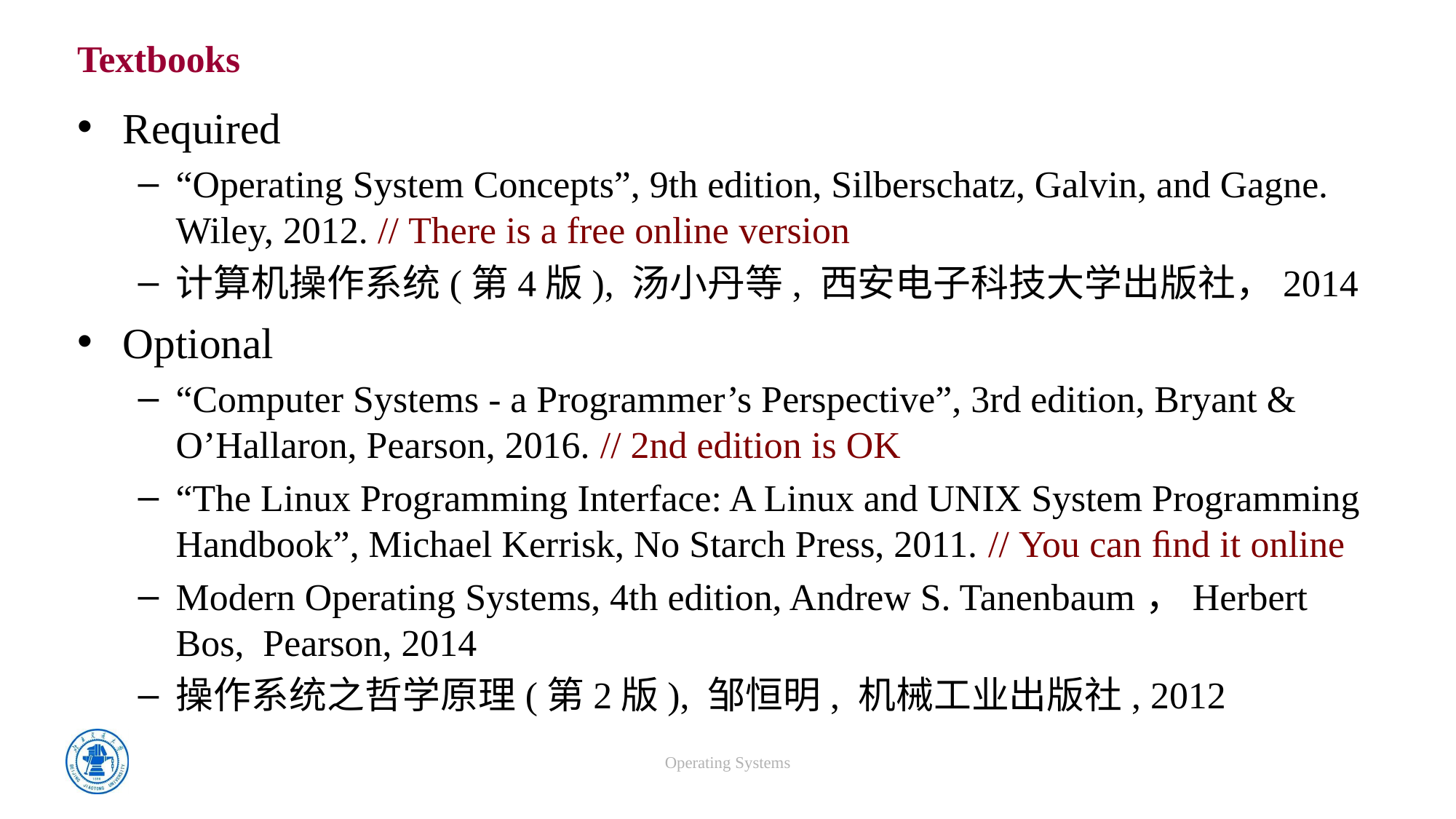

# Textbooks
Required
“Operating System Concepts”, 9th edition, Silberschatz, Galvin, and Gagne. Wiley, 2012. // There is a free online version
计算机操作系统(第4版), 汤小丹等, 西安电子科技大学出版社，2014
Optional
“Computer Systems - a Programmer’s Perspective”, 3rd edition, Bryant & O’Hallaron, Pearson, 2016. // 2nd edition is OK
“The Linux Programming Interface: A Linux and UNIX System Programming Handbook”, Michael Kerrisk, No Starch Press, 2011. // You can ﬁnd it online
Modern Operating Systems, 4th edition, Andrew S. Tanenbaum，Herbert Bos,  Pearson, 2014
操作系统之哲学原理(第2版), 邹恒明, 机械工业出版社, 2012

7
Operating Systems